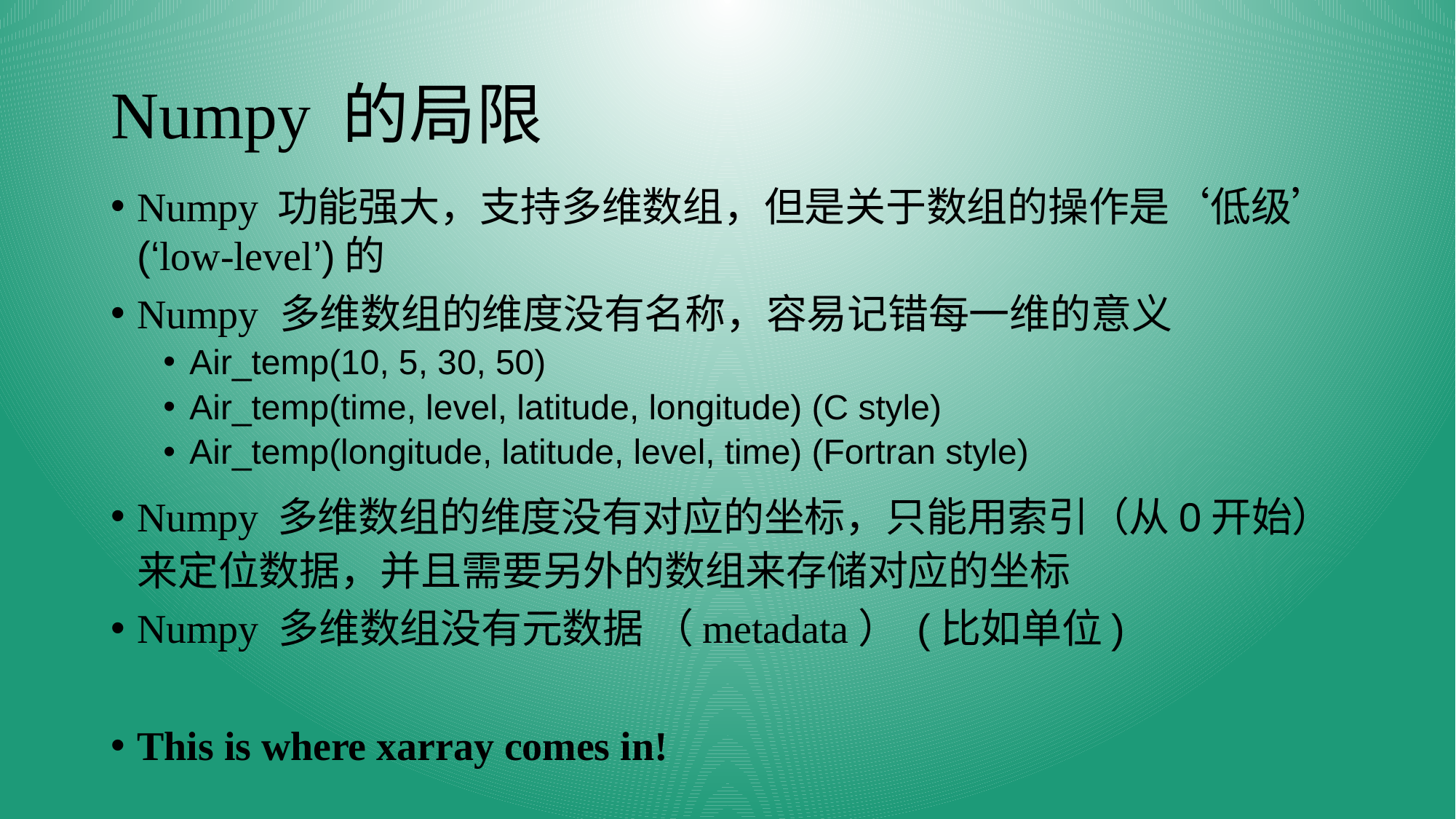

# Numpy 的局限
Numpy 功能强大，支持多维数组，但是关于数组的操作是‘低级’ (‘low-level’)的
Numpy 多维数组的维度没有名称，容易记错每一维的意义
Air_temp(10, 5, 30, 50)
Air_temp(time, level, latitude, longitude) (C style)
Air_temp(longitude, latitude, level, time) (Fortran style)
Numpy 多维数组的维度没有对应的坐标，只能用索引（从0开始）来定位数据，并且需要另外的数组来存储对应的坐标
Numpy 多维数组没有元数据 （metadata） (比如单位)

This is where xarray comes in!